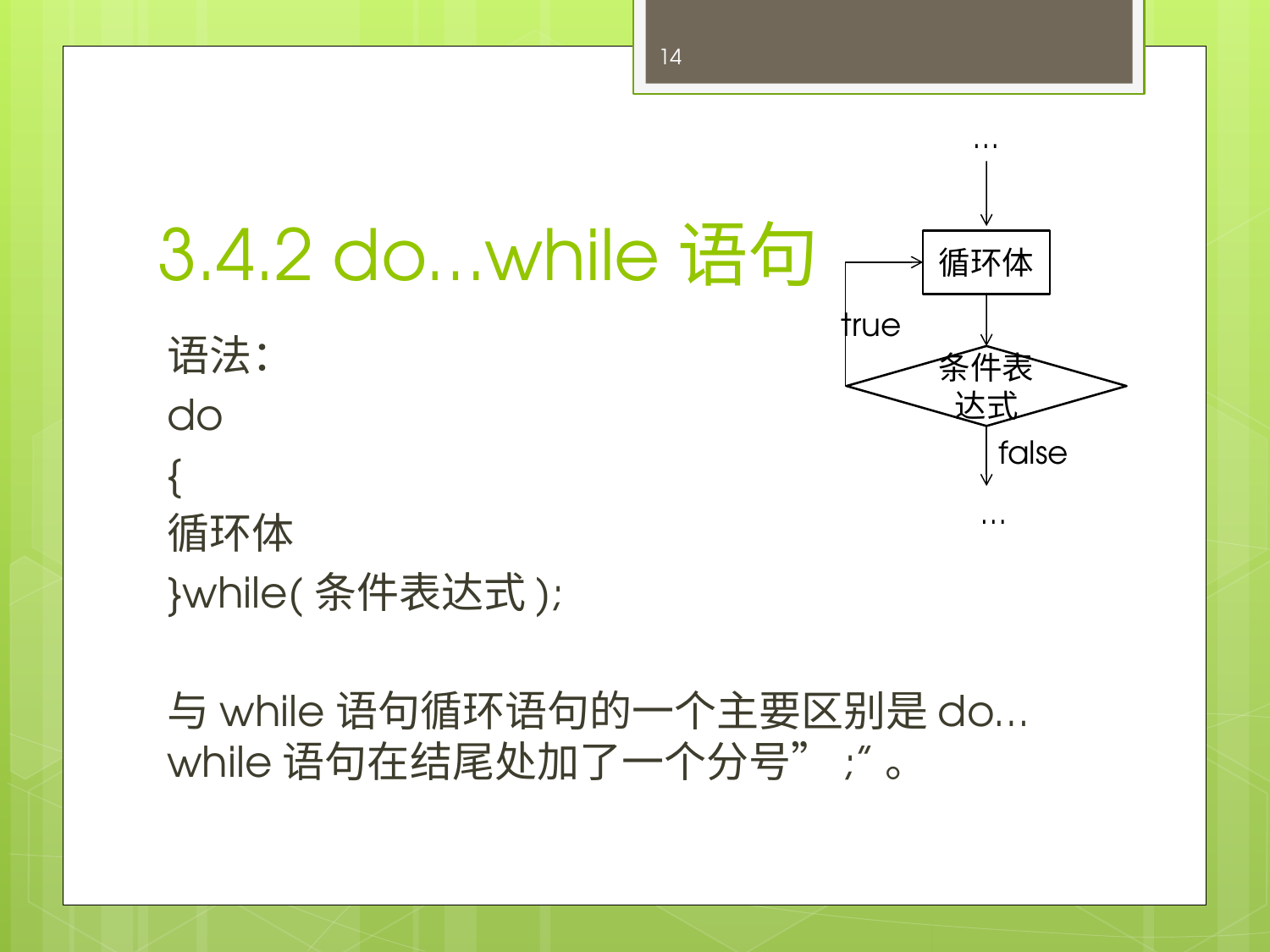

14
…
# 3.4.2 do…while语句
循环体
true
语法：
do
{
循环体
}while(条件表达式);

与while语句循环语句的一个主要区别是do…while语句在结尾处加了一个分号”;”。
条件表达式
false
…